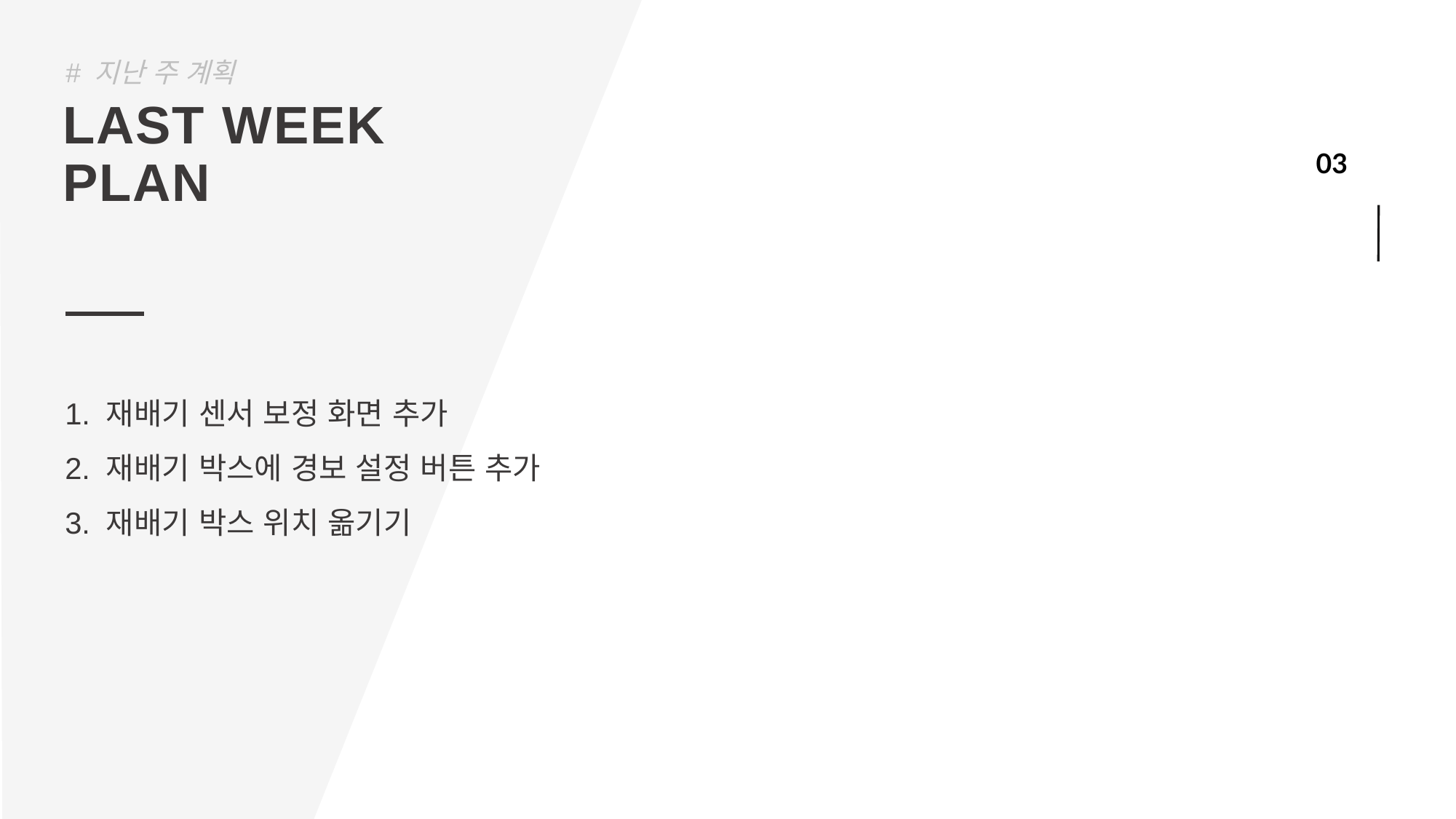

# 지난 주 계획
LAST WEEK
PLAN
재배기 센서 보정 화면 추가
재배기 박스에 경보 설정 버튼 추가
재배기 박스 위치 옮기기